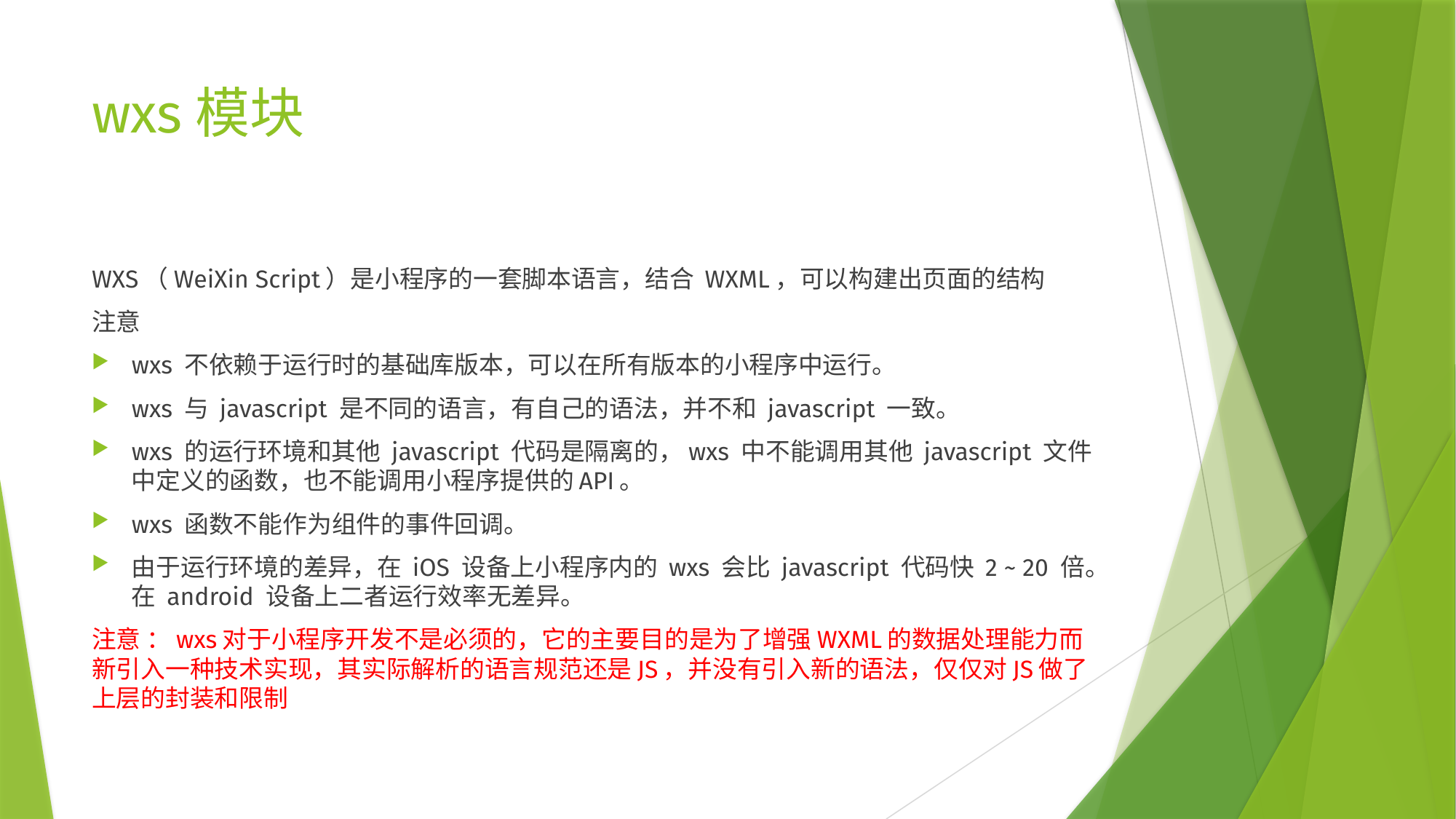

# wxs模块
WXS（WeiXin Script）是小程序的一套脚本语言，结合 WXML，可以构建出页面的结构
注意
wxs 不依赖于运行时的基础库版本，可以在所有版本的小程序中运行。
wxs 与 javascript 是不同的语言，有自己的语法，并不和 javascript 一致。
wxs 的运行环境和其他 javascript 代码是隔离的，wxs 中不能调用其他 javascript 文件中定义的函数，也不能调用小程序提供的API。
wxs 函数不能作为组件的事件回调。
由于运行环境的差异，在 iOS 设备上小程序内的 wxs 会比 javascript 代码快 2 ~ 20 倍。在 android 设备上二者运行效率无差异。
注意 ：wxs对于小程序开发不是必须的，它的主要目的是为了增强WXML的数据处理能力而新引入一种技术实现，其实际解析的语言规范还是JS，并没有引入新的语法，仅仅对JS做了上层的封装和限制